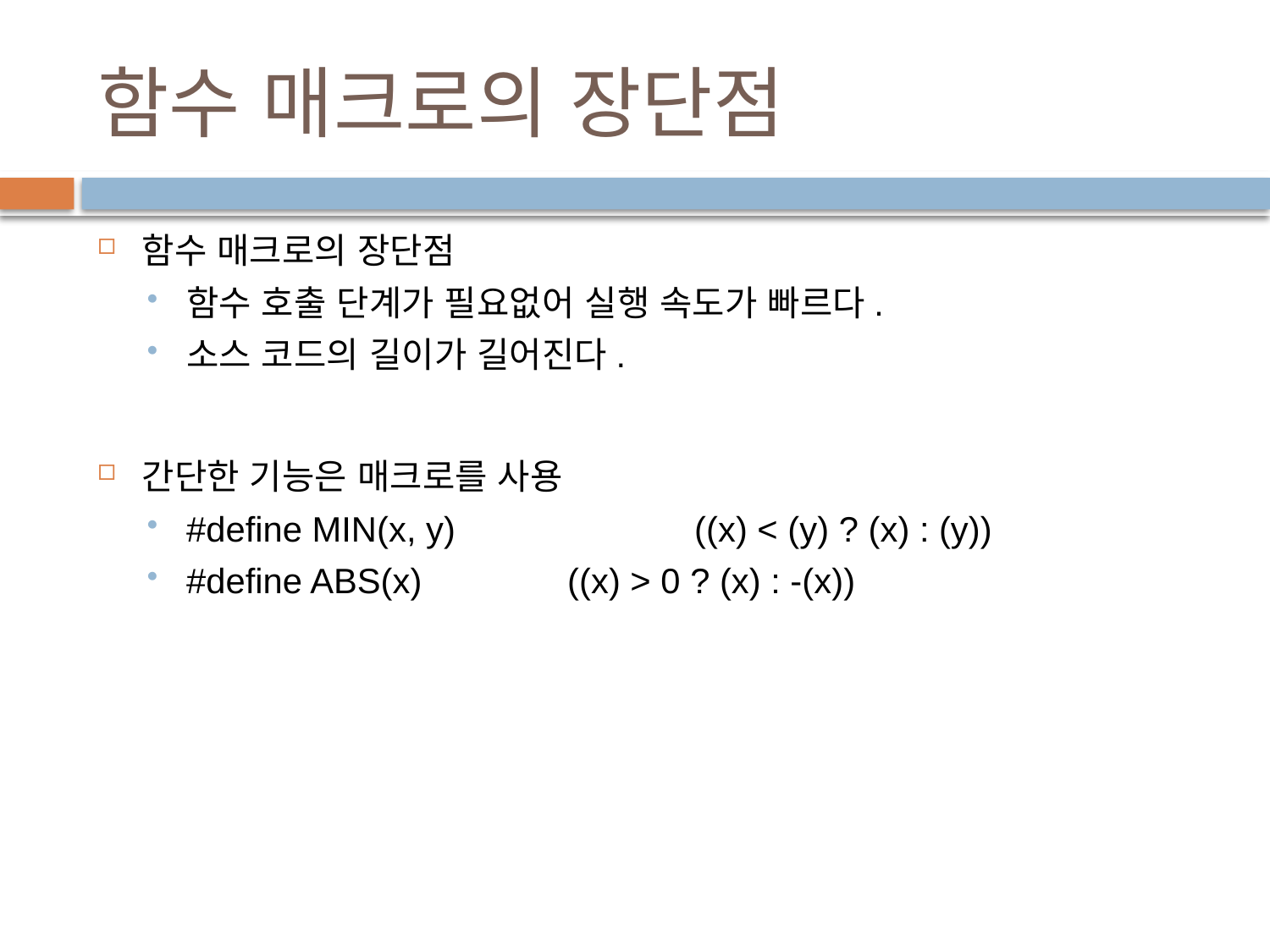

# 함수 매크로의 장단점
함수 매크로의 장단점
함수 호출 단계가 필요없어 실행 속도가 빠르다.
소스 코드의 길이가 길어진다.

간단한 기능은 매크로를 사용
#define MIN(x, y)		((x) < (y) ? (x) : (y))
#define ABS(x)		((x) > 0 ? (x) : -(x))